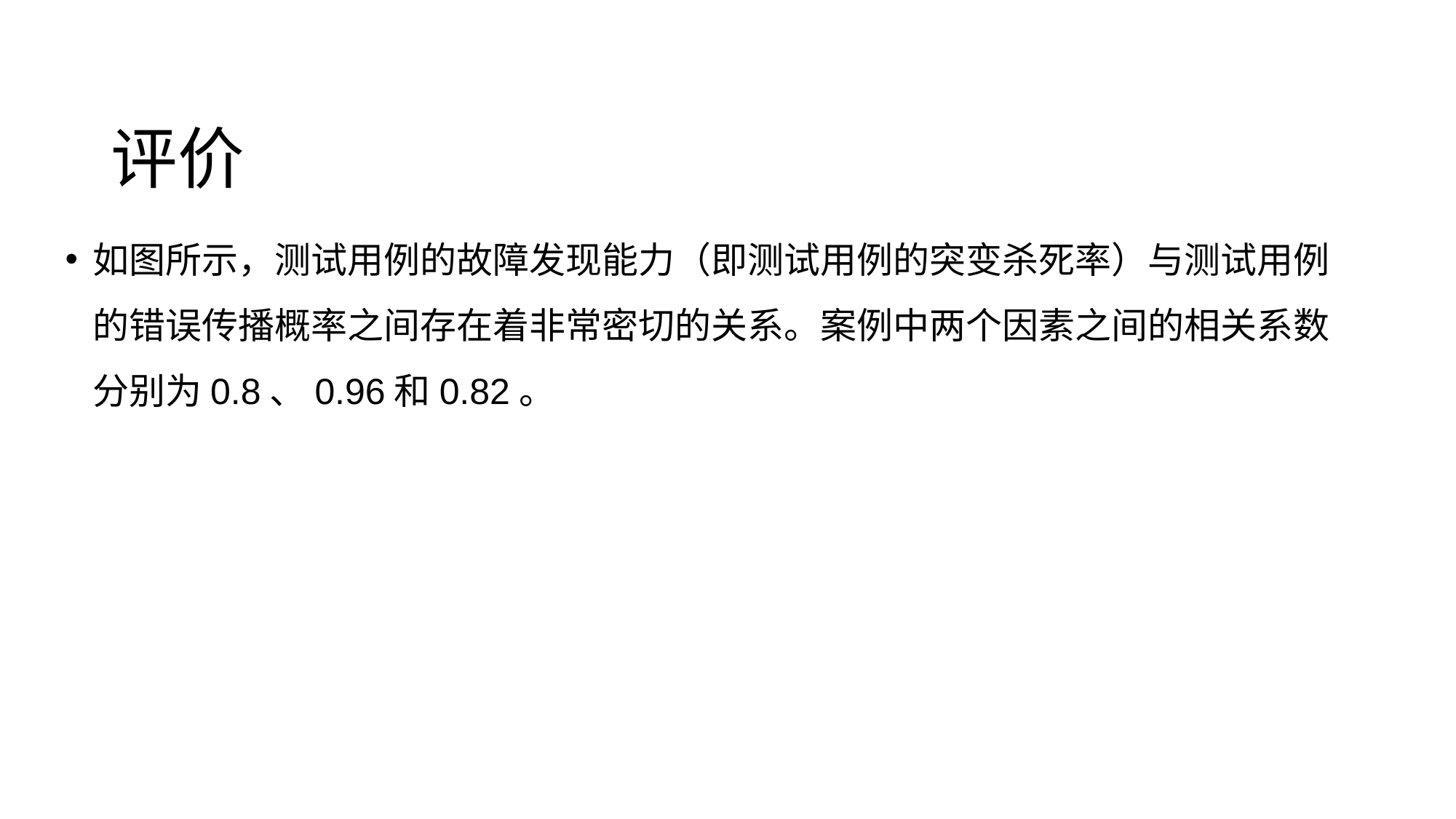

# 评价
如图所示，测试用例的故障发现能力（即测试用例的突变杀死率）与测试用例的错误传播概率之间存在着非常密切的关系。案例中两个因素之间的相关系数分别为0.8、0.96和0.82。